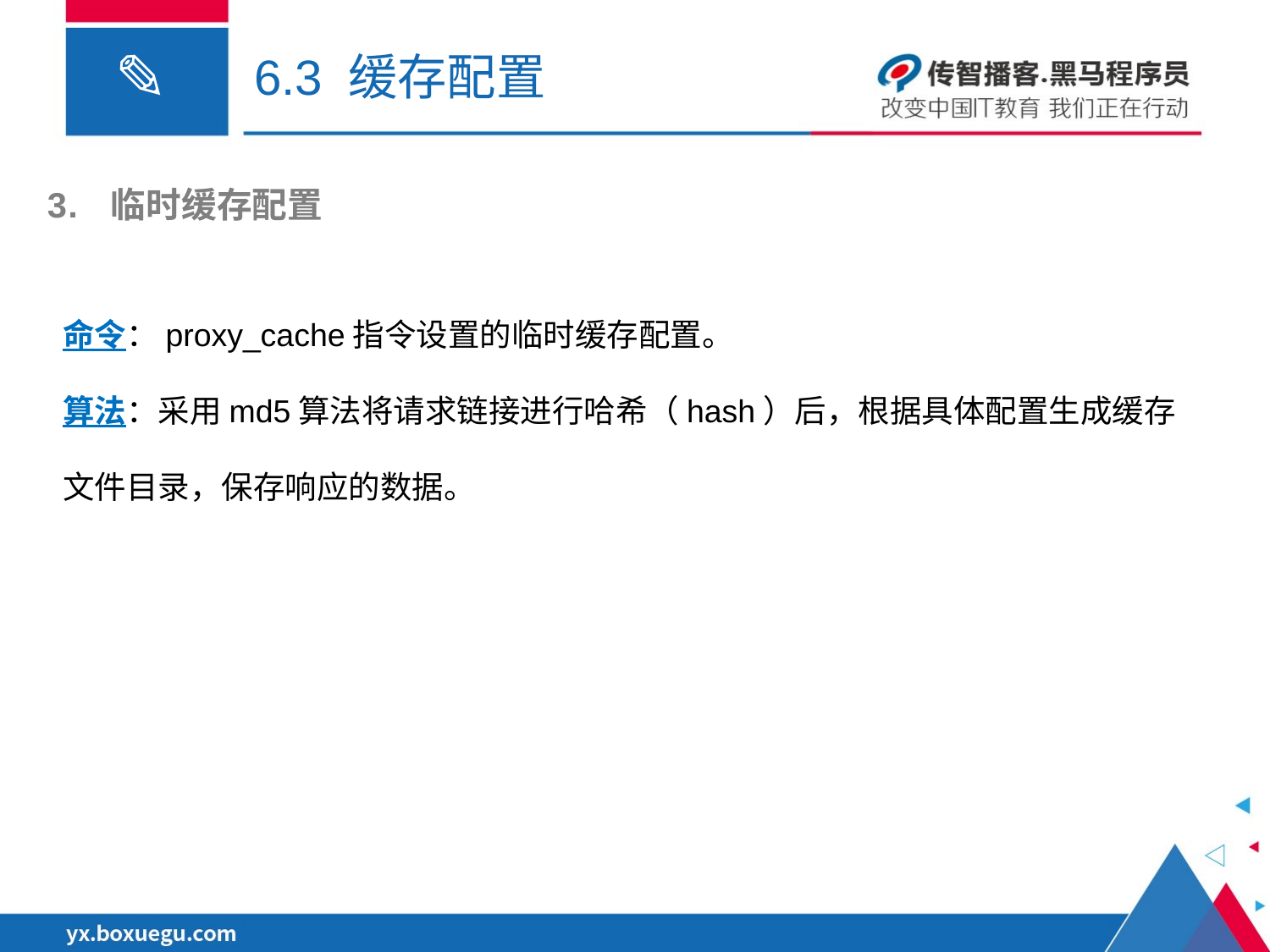

# 6.3 缓存配置
临时缓存配置
命令：proxy_cache指令设置的临时缓存配置。
算法：采用md5算法将请求链接进行哈希（hash）后，根据具体配置生成缓存文件目录，保存响应的数据。